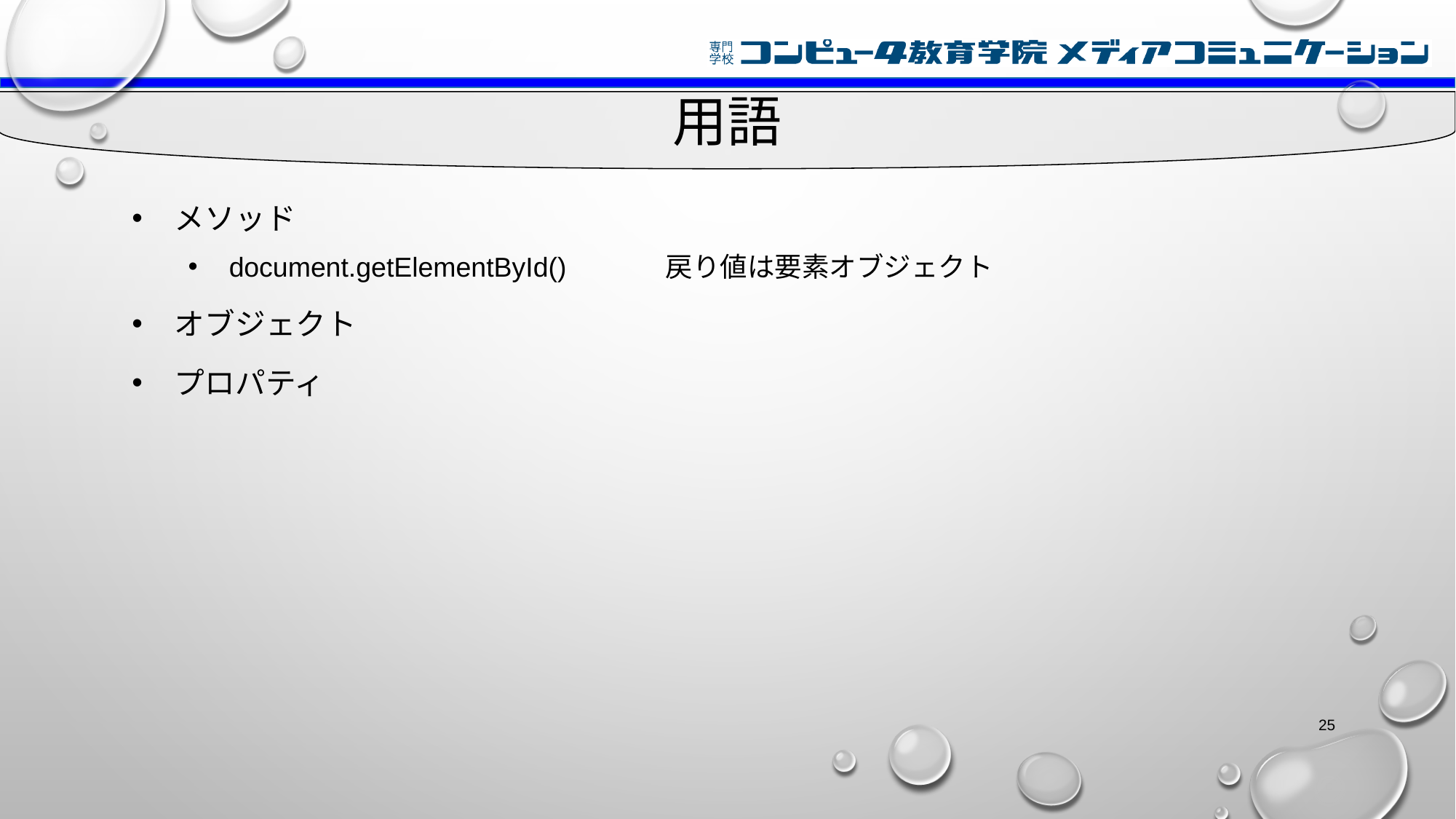

# 用語
メソッド
document.getElementById()	戻り値は要素オブジェクト
オブジェクト
プロパティ

25